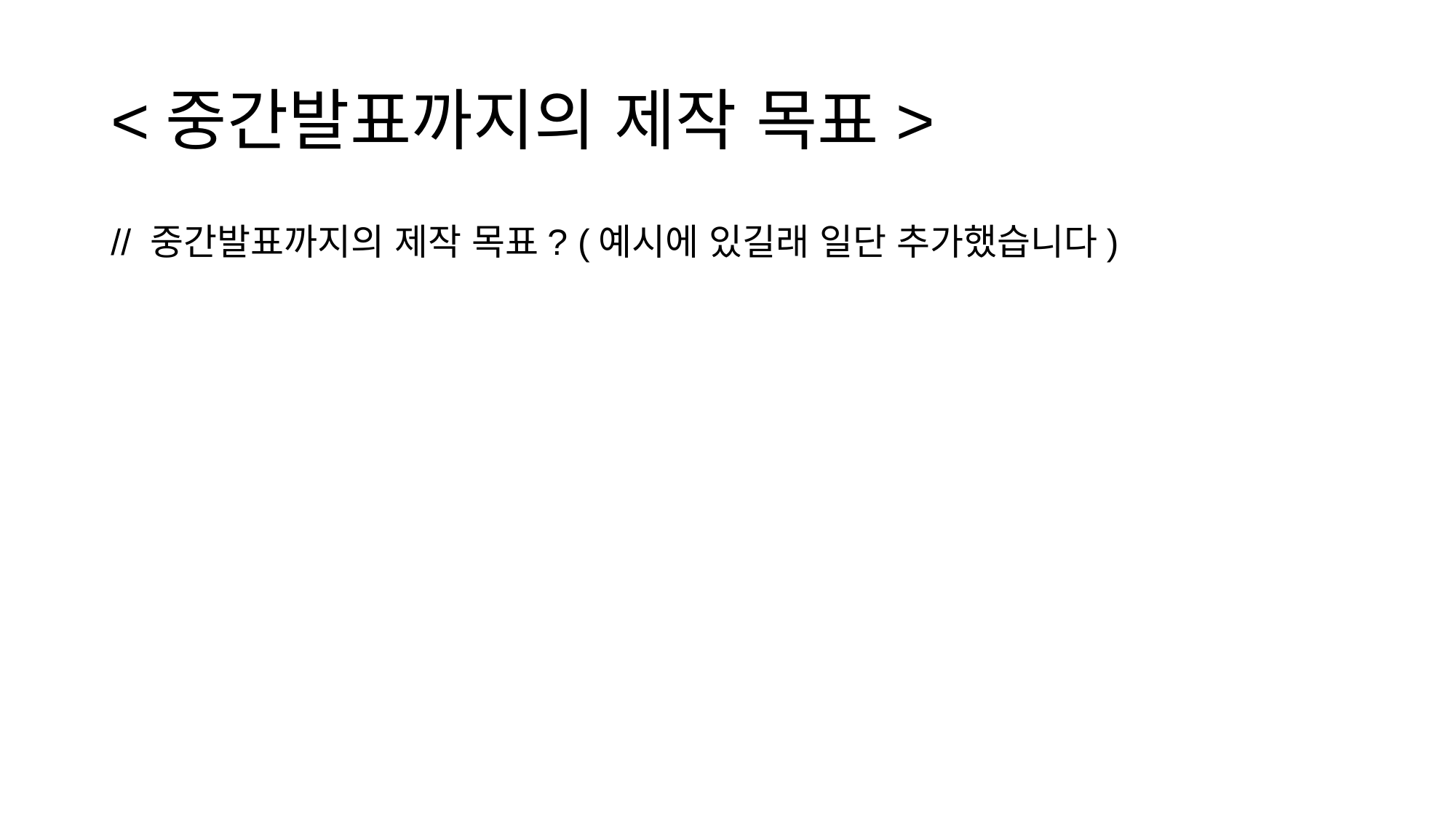

# <중간발표까지의 제작 목표>
// 중간발표까지의 제작 목표? (예시에 있길래 일단 추가했습니다)